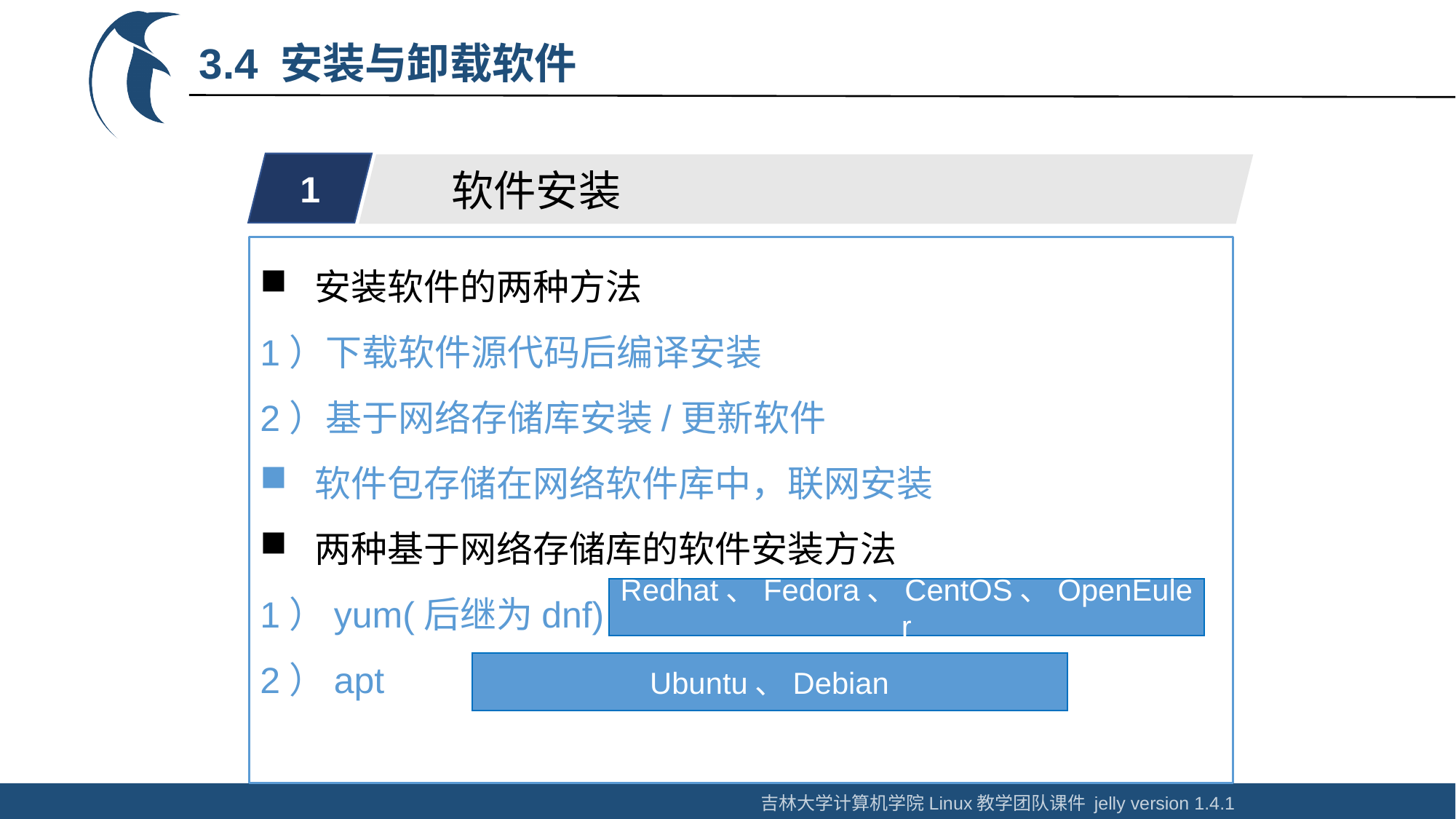

3.4 安装与卸载软件
1
软件安装
安装软件的两种方法
1）下载软件源代码后编译安装
2）基于网络存储库安装/更新软件
软件包存储在网络软件库中，联网安装
两种基于网络存储库的软件安装方法
1）yum(后继为dnf)
2）apt

running
Redhat、Fedora、CentOS、OpenEuler
Ubuntu、Debian